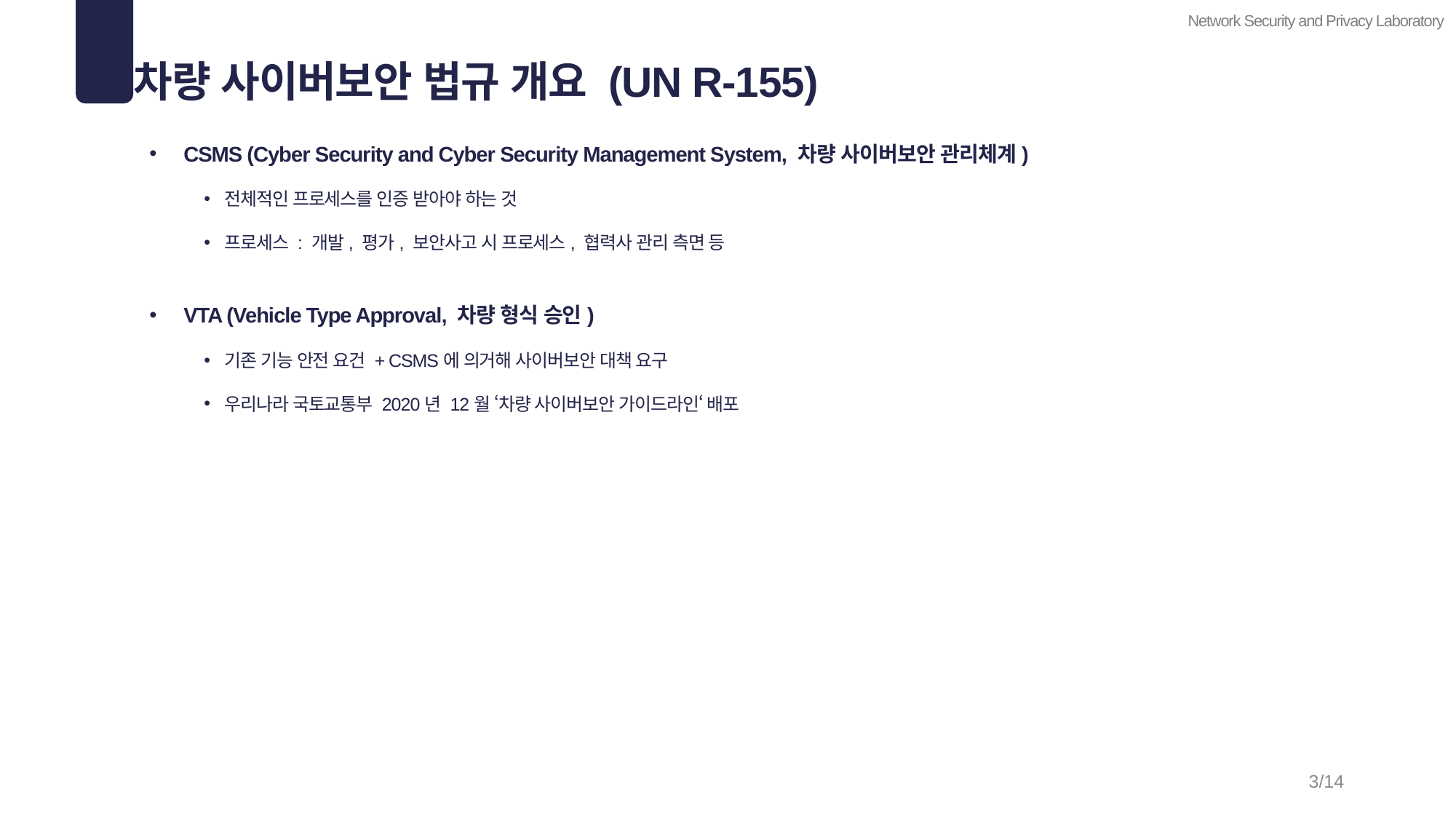

Network Security and Privacy Laboratory
01
차량 사이버보안 법규 개요 (UN R-155)
CSMS (Cyber Security and Cyber Security Management System, 차량 사이버보안 관리체계)

전체적인 프로세스를 인증 받아야 하는 것

프로세스 : 개발, 평가, 보안사고 시 프로세스, 협력사 관리 측면 등

VTA (Vehicle Type Approval, 차량 형식 승인)

기존 기능 안전 요건 + CSMS에 의거해 사이버보안 대책 요구

우리나라 국토교통부 2020년 12월 ‘차량 사이버보안 가이드라인‘ 배포

3/14